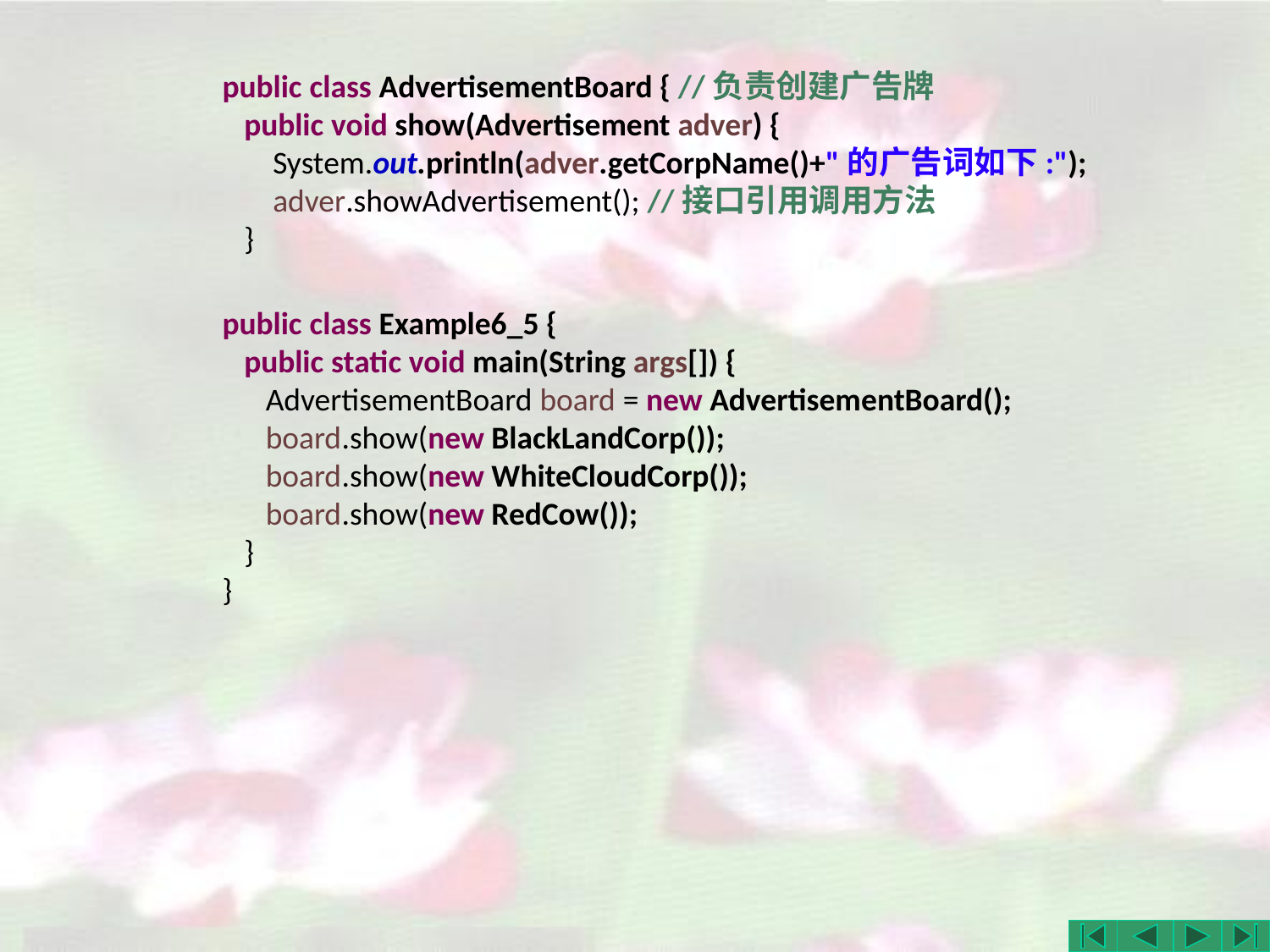

public class AdvertisementBoard { //负责创建广告牌
   public void show(Advertisement adver) {
       System.out.println(adver.getCorpName()+"的广告词如下:");
       adver.showAdvertisement(); //接口引用调用方法
   }
public class Example6_5 {
   public static void main(String args[]) {
      AdvertisementBoard board = new AdvertisementBoard();
      board.show(new BlackLandCorp());
      board.show(new WhiteCloudCorp());
      board.show(new RedCow());
   }
}